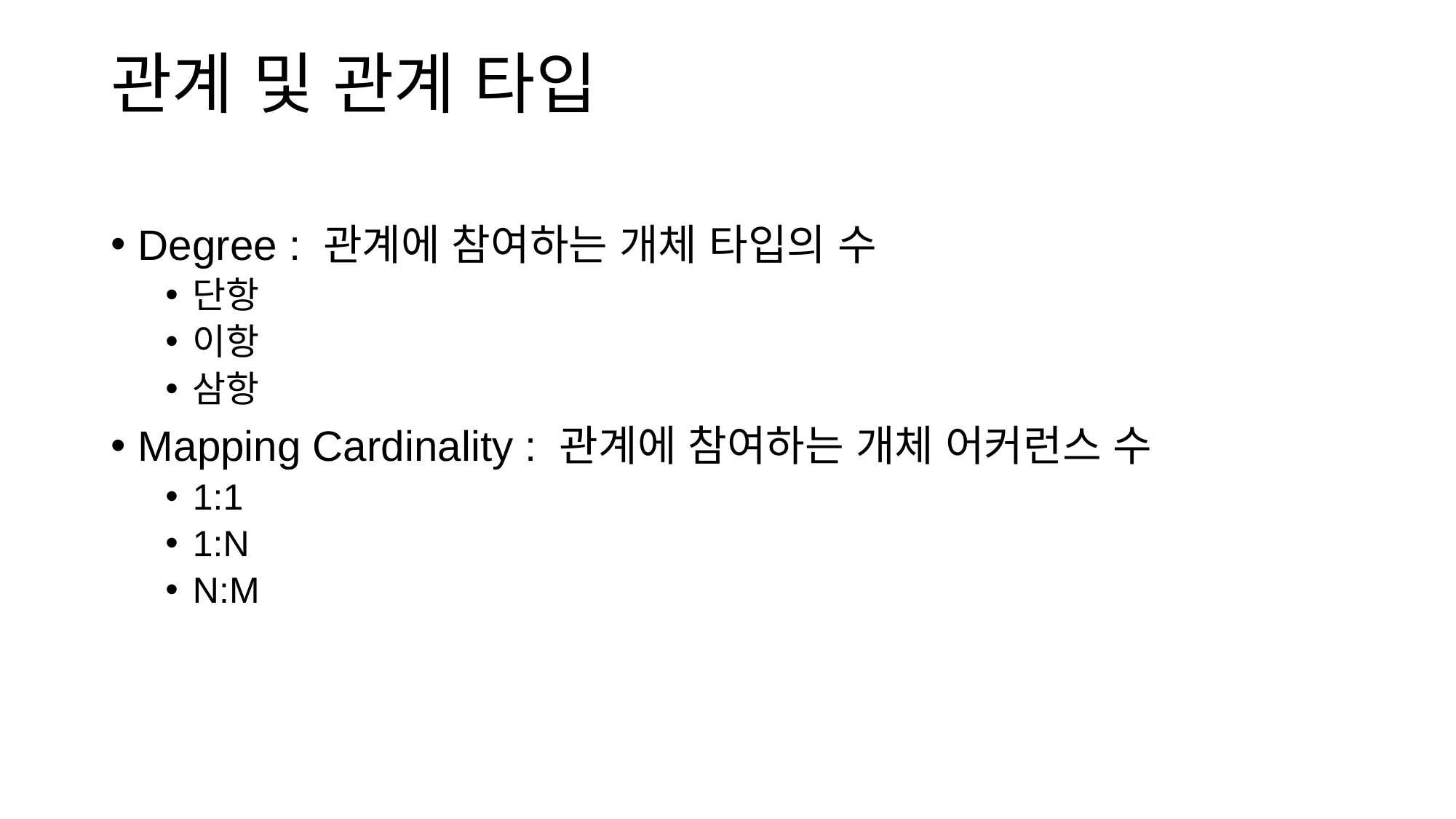

# 관계 및 관계 타입

Degree : 관계에 참여하는 개체 타입의 수
단항
이항
삼항
Mapping Cardinality : 관계에 참여하는 개체 어커런스 수
1:1
1:N
N:M